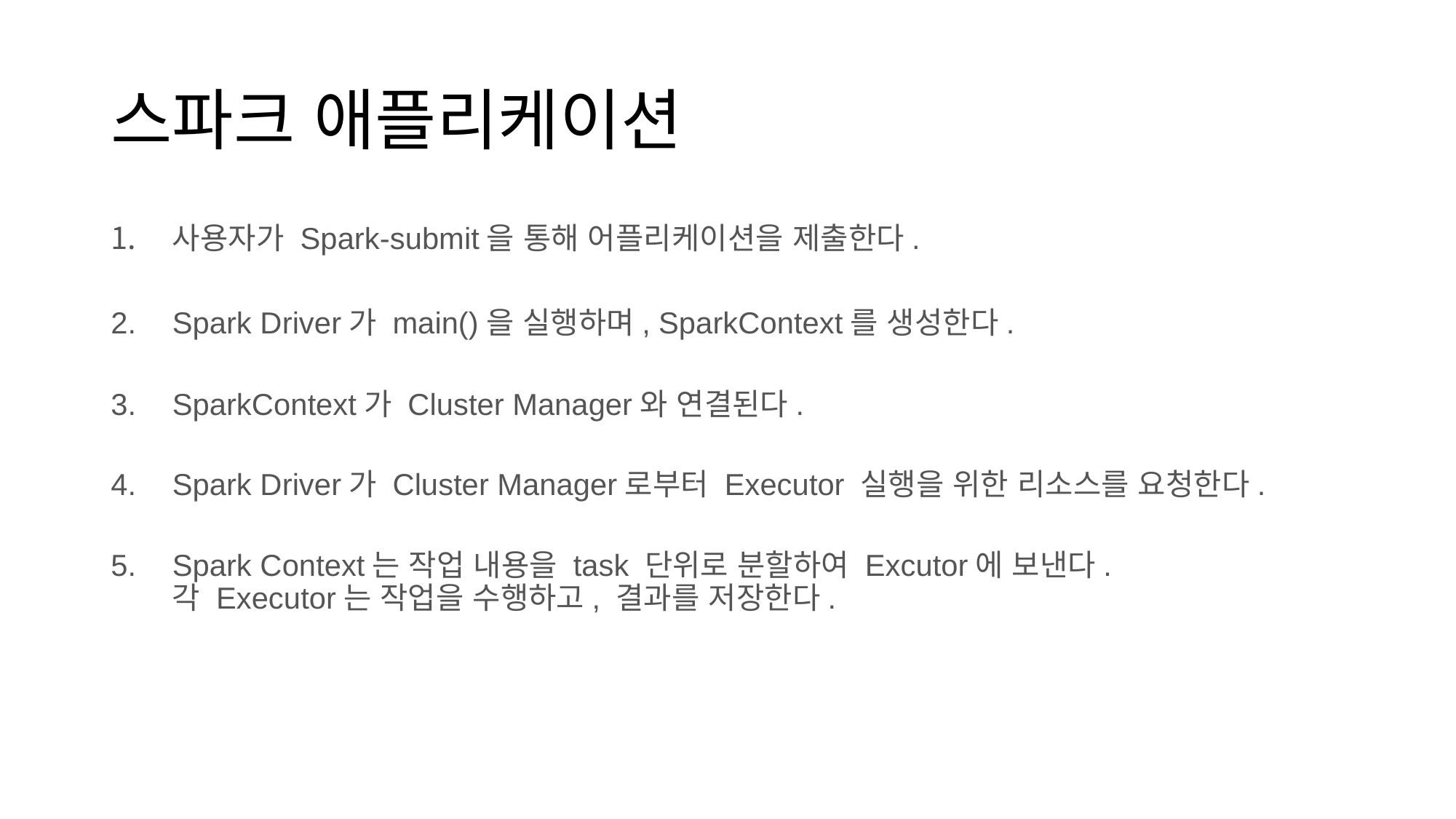

# 스파크 애플리케이션
사용자가 Spark-submit을 통해 어플리케이션을 제출한다.
Spark Driver가 main()을 실행하며, SparkContext를 생성한다.
SparkContext가 Cluster Manager와 연결된다.
Spark Driver가 Cluster Manager로부터 Executor 실행을 위한 리소스를 요청한다.
Spark Context는 작업 내용을 task 단위로 분할하여 Excutor에 보낸다.
각 Executor는 작업을 수행하고, 결과를 저장한다.